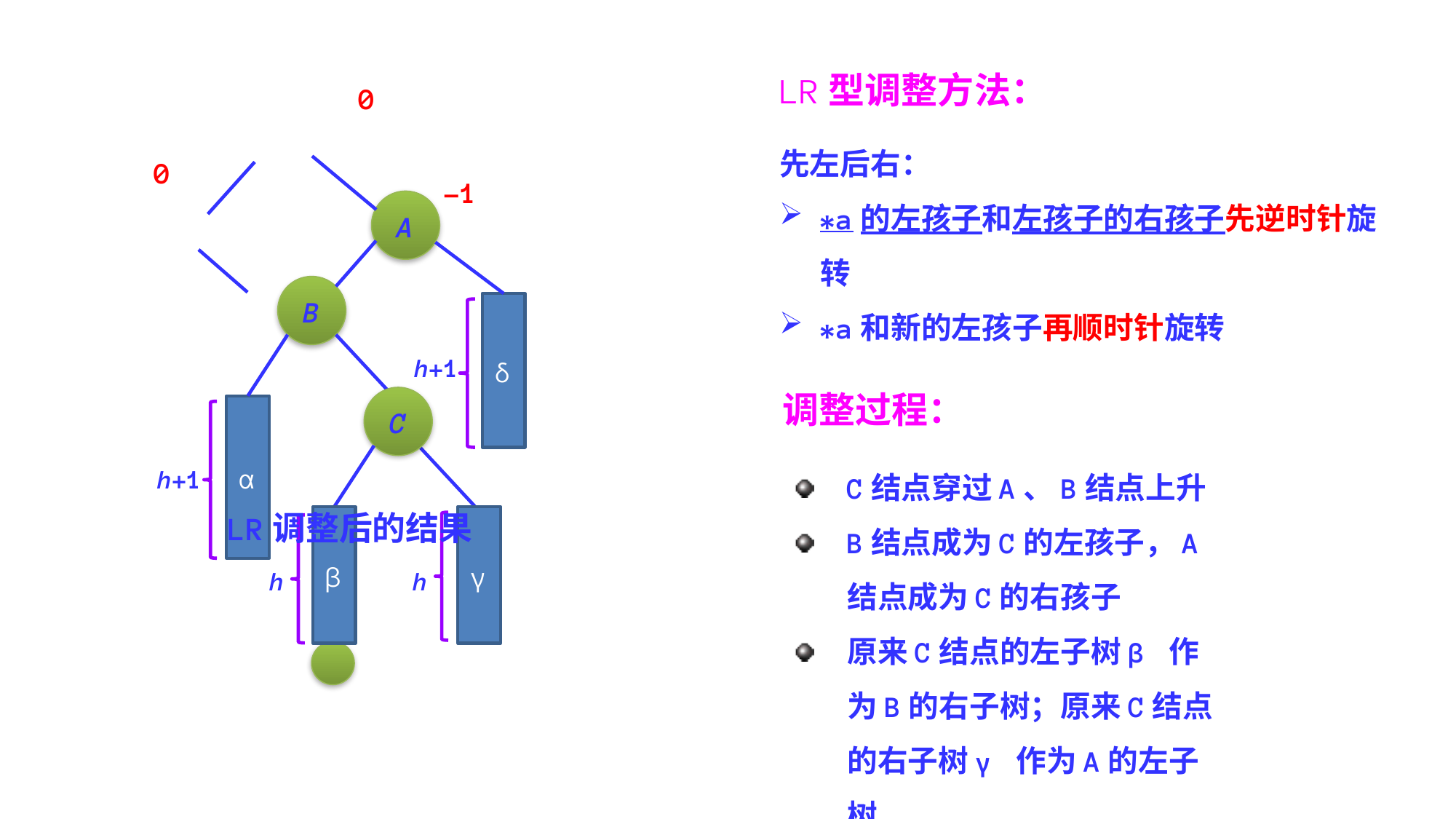

LR型调整方法：
0
0
-1
先左后右：
*a的左孩子和左孩子的右孩子先逆时针旋转
*a和新的左孩子再顺时针旋转
A
B
α

h+1
δ

h+1
调整过程：
C
C结点穿过A、B结点上升
B结点成为C的左孩子，A结点成为C的右孩子
原来C结点的左子树β 作为B的右子树；原来C结点的右子树γ 作为A的左子树
LR调整后的结果
β

h

γ

h